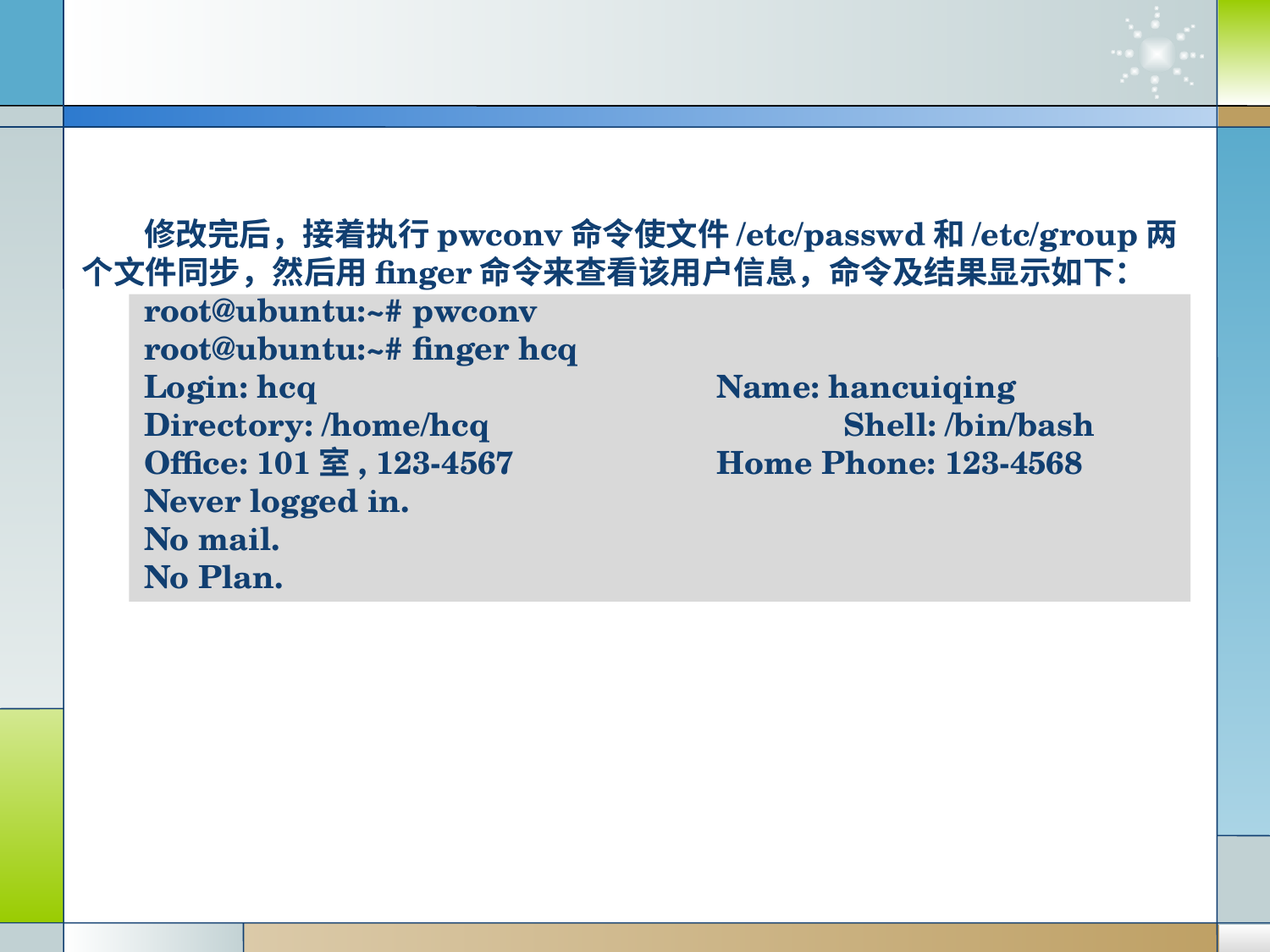

修改完后，接着执行pwconv命令使文件/etc/passwd和/etc/group两个文件同步，然后用finger命令来查看该用户信息，命令及结果显示如下：
root@ubuntu:~# pwconv
root@ubuntu:~# finger hcq
Login: hcq            			Name: hancuiqing
Directory: /home/hcq             		Shell: /bin/bash
Office: 101室, 123-4567		Home Phone: 123-4568
Never logged in.
No mail.
No Plan.